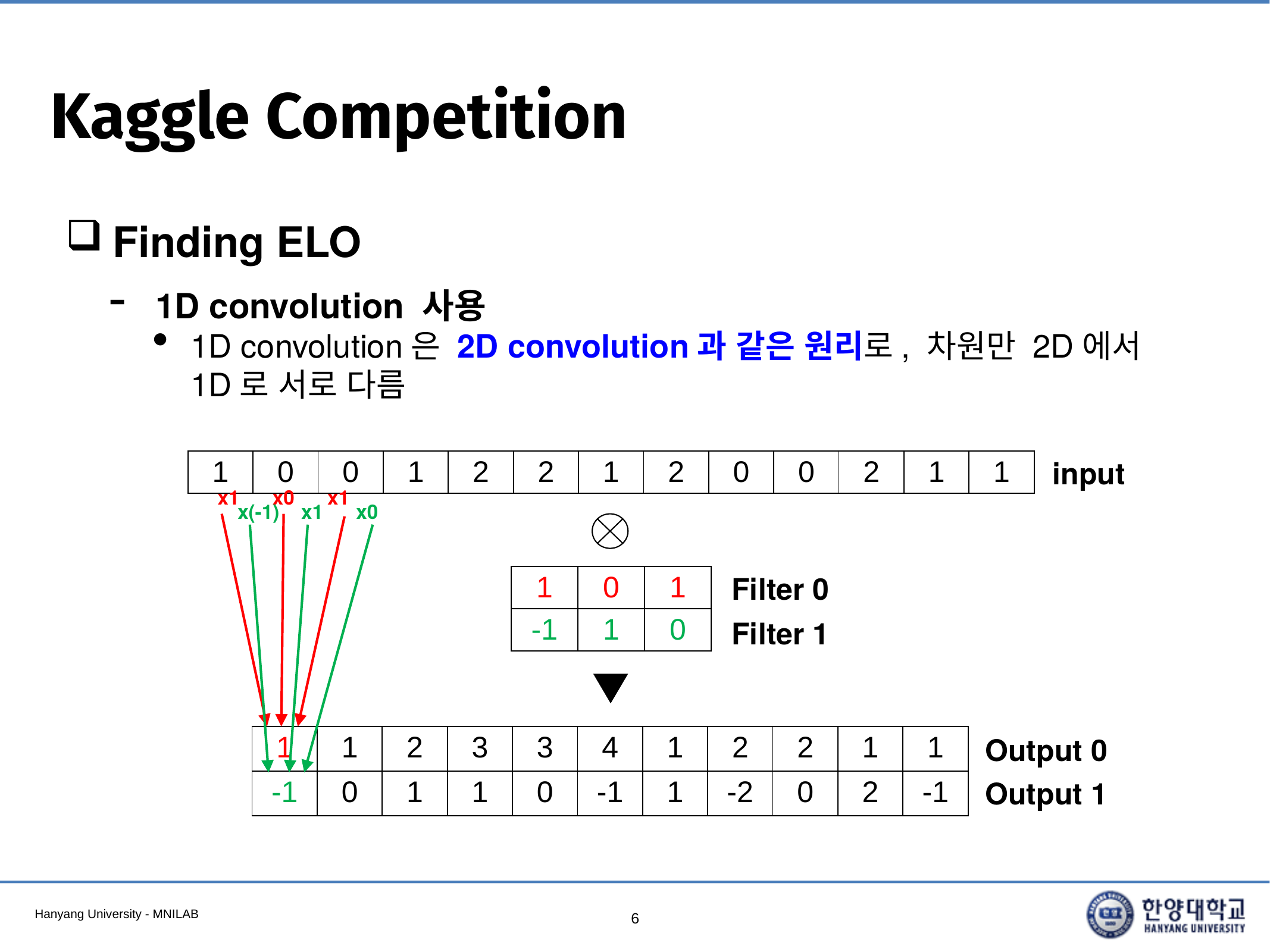

# Kaggle Competition
Finding ELO
1D convolution 사용
1D convolution은 2D convolution과 같은 원리로, 차원만 2D에서 1D로 서로 다름
input
| 1 | 0 | 0 | 1 | 2 | 2 | 1 | 2 | 0 | 0 | 2 | 1 | 1 |
| --- | --- | --- | --- | --- | --- | --- | --- | --- | --- | --- | --- | --- |
x1      x0      x1
x(-1)    x1      x0

Filter 0
| 1 | 0 | 1 |
| --- | --- | --- |
| -1 | 1 | 0 |
Filter 1

| 1 | 1 | 2 | 3 | 3 | 4 | 1 | 2 | 2 | 1 | 1 |
| --- | --- | --- | --- | --- | --- | --- | --- | --- | --- | --- |
| -1 | 0 | 1 | 1 | 0 | -1 | 1 | -2 | 0 | 2 | -1 |
Output 0
Output 1
6